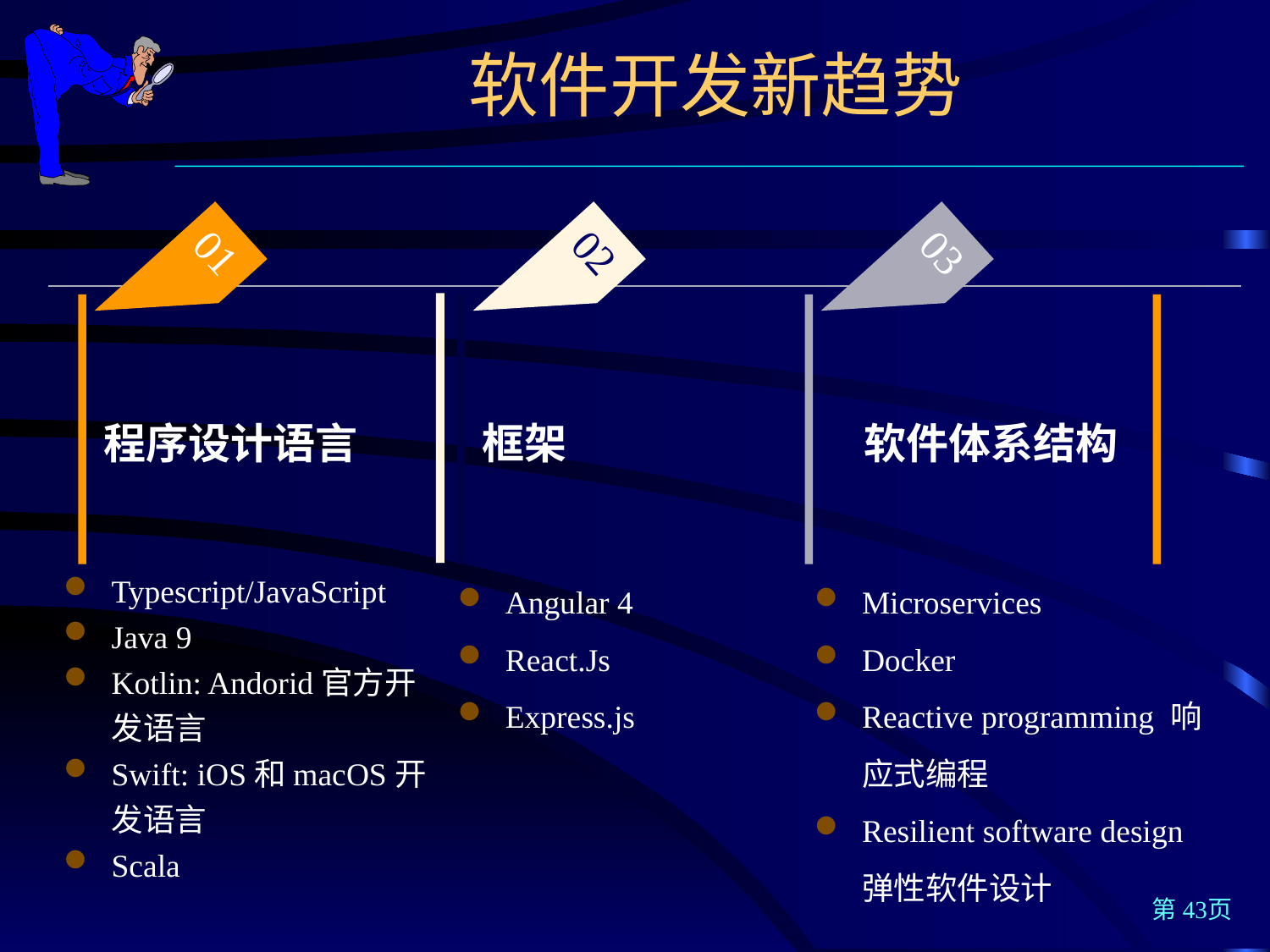

软件开发新趋势
01
02
03

程序设计语言

框架

软件体系结构

Typescript/JavaScript
Java 9
Kotlin: Andorid官方开发语言
Swift: iOS和macOS开发语言
Scala
Angular 4
React.Js
Express.js
Microservices
Docker
Reactive programming 响应式编程
Resilient software design 弹性软件设计
第43页